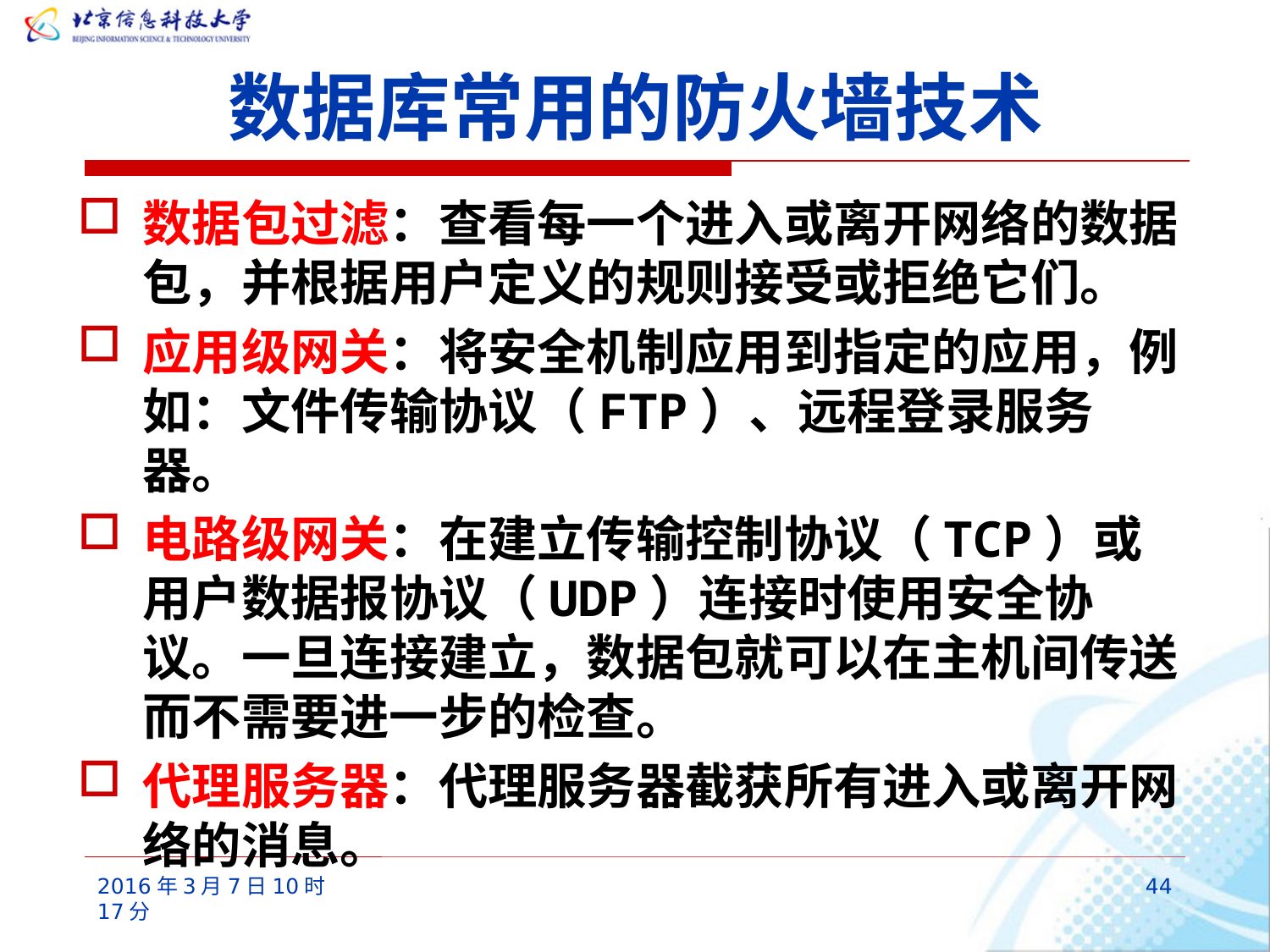

# 数据库常用的防火墙技术
数据包过滤：查看每一个进入或离开网络的数据包，并根据用户定义的规则接受或拒绝它们。
应用级网关：将安全机制应用到指定的应用，例如：文件传输协议（FTP）、远程登录服务器。
电路级网关：在建立传输控制协议（TCP）或用户数据报协议（UDP）连接时使用安全协议。一旦连接建立，数据包就可以在主机间传送而不需要进一步的检查。
代理服务器：代理服务器截获所有进入或离开网络的消息。
2016年3月7日10时17分
44